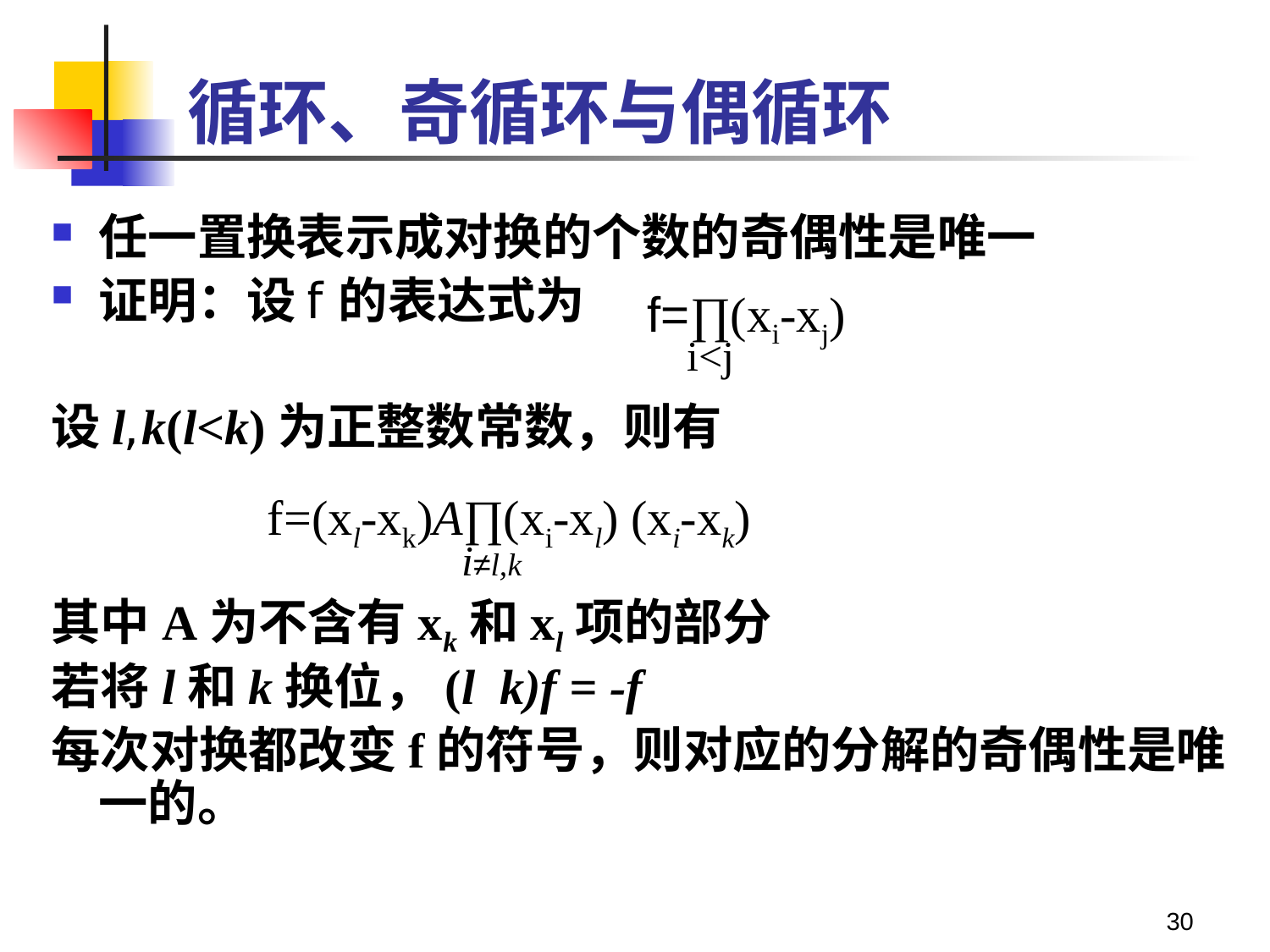

# 循环、奇循环与偶循环
任一置换表示成对换的个数的奇偶性是唯一
证明：设f的表达式为

设l,k(l<k)为正整数常数，则有

其中A为不含有xk和xl项的部分
若将l和k换位，(l  k)f = -f
每次对换都改变f的符号，则对应的分解的奇偶性是唯一的。

f=∏(xi-xj)
i<j
f=(xl-xk)A∏(xi-xl) (xi-xk)
i≠l,k
30